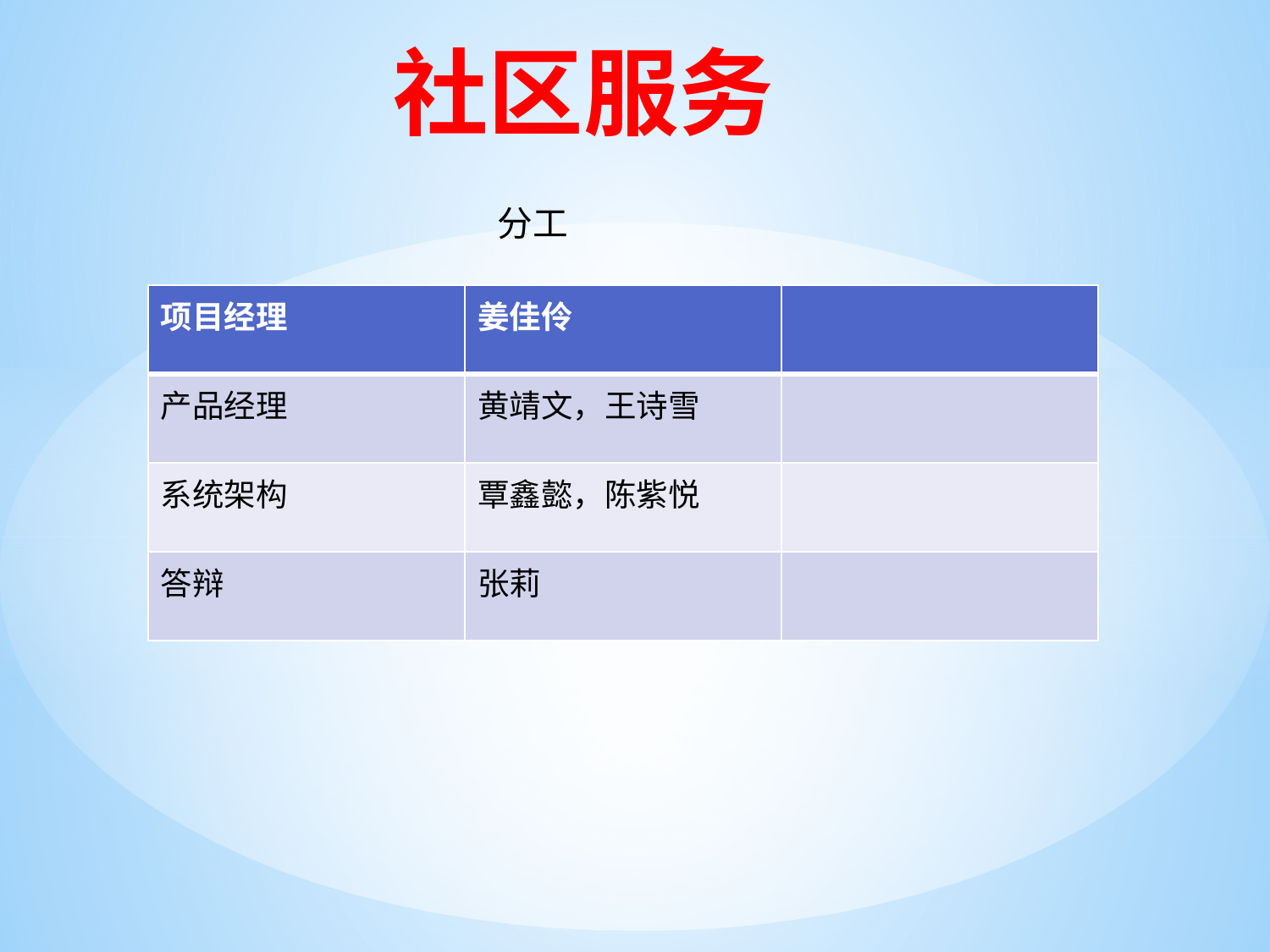

# 社区服务
分工
| 项目经理 | 姜佳伶 |  |
| --- | --- | --- |
| 产品经理 | 黄靖文，王诗雪 |  |
| 系统架构 | 覃鑫懿，陈紫悦 |  |
| 答辩 | 张莉 |  |